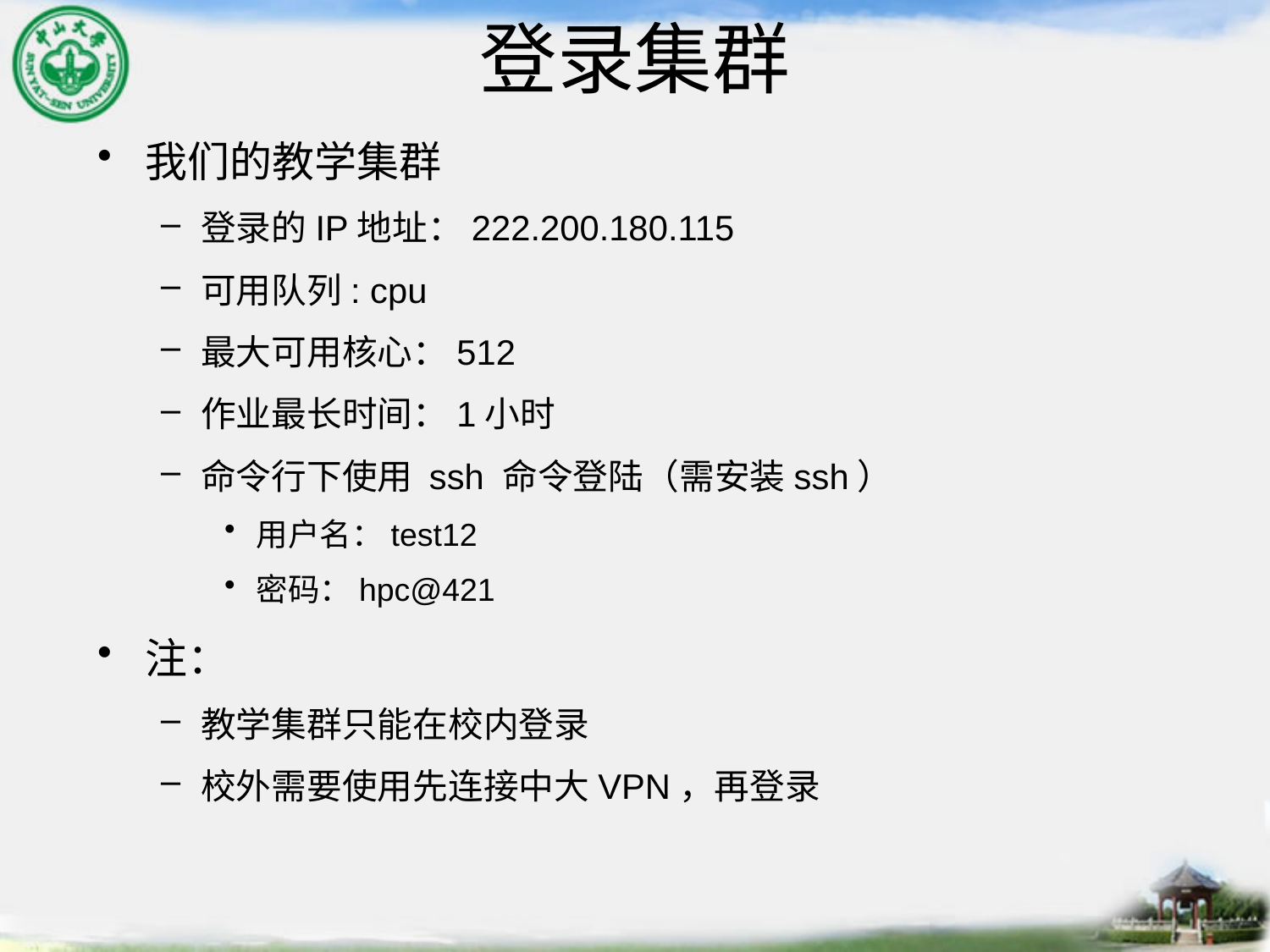

# 登录集群
我们的教学集群
登录的IP地址：222.200.180.115
可用队列: cpu
最大可用核心：512
作业最长时间：1小时
命令行下使用 ssh 命令登陆（需安装ssh）
用户名：test12
密码：hpc@421
注：
教学集群只能在校内登录
校外需要使用先连接中大VPN，再登录